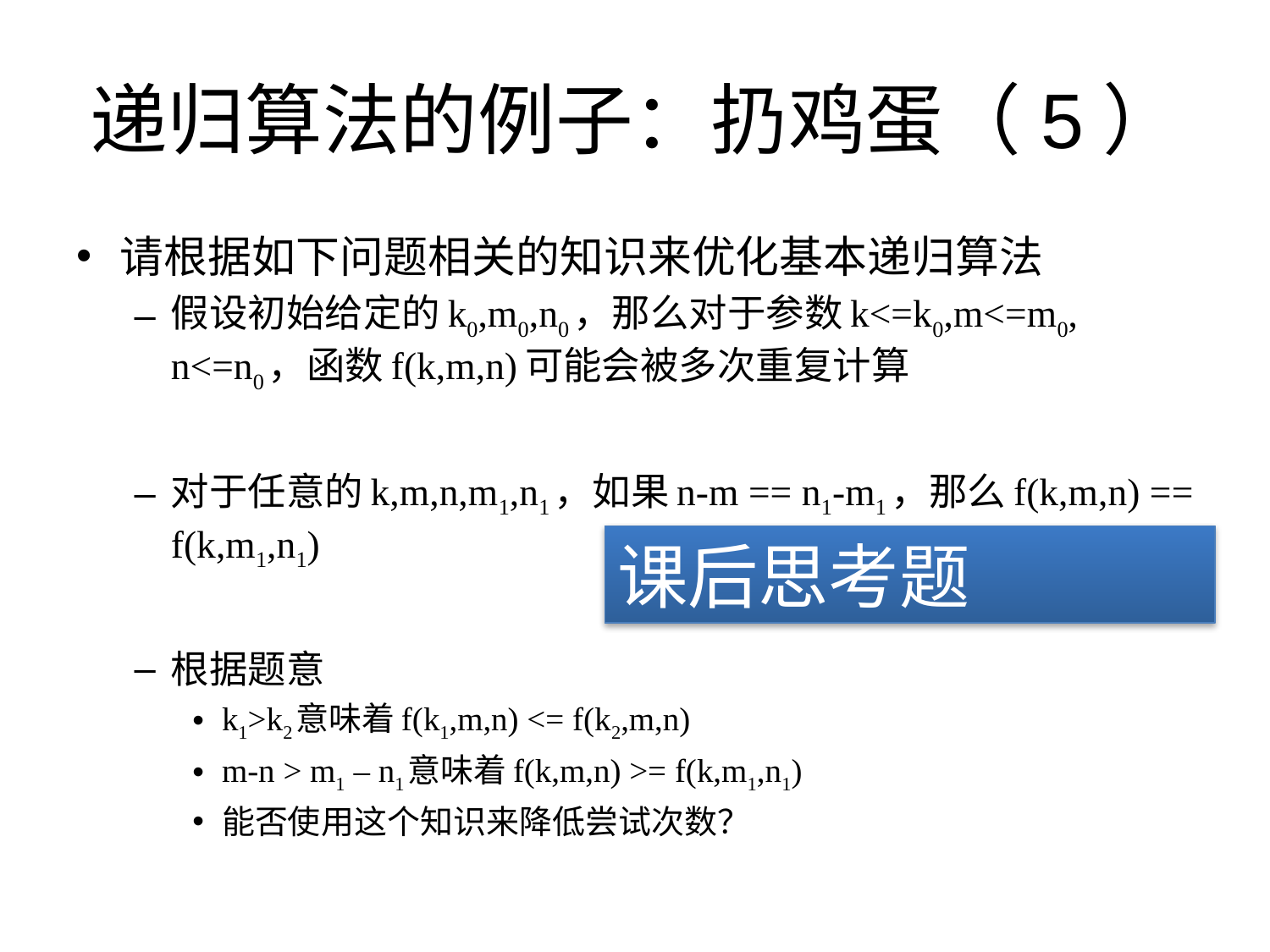

# 递归算法的例子：扔鸡蛋（5）
请根据如下问题相关的知识来优化基本递归算法
假设初始给定的k0,m0,n0，那么对于参数k<=k0,m<=m0, n<=n0，函数f(k,m,n)可能会被多次重复计算

对于任意的k,m,n,m1,n1，如果n-m == n1-m1，那么f(k,m,n) == f(k,m1,n1)

根据题意
k1>k2意味着f(k1,m,n) <= f(k2,m,n)
m-n > m1 – n1意味着f(k,m,n) >= f(k,m1,n1)
能否使用这个知识来降低尝试次数？

课后思考题